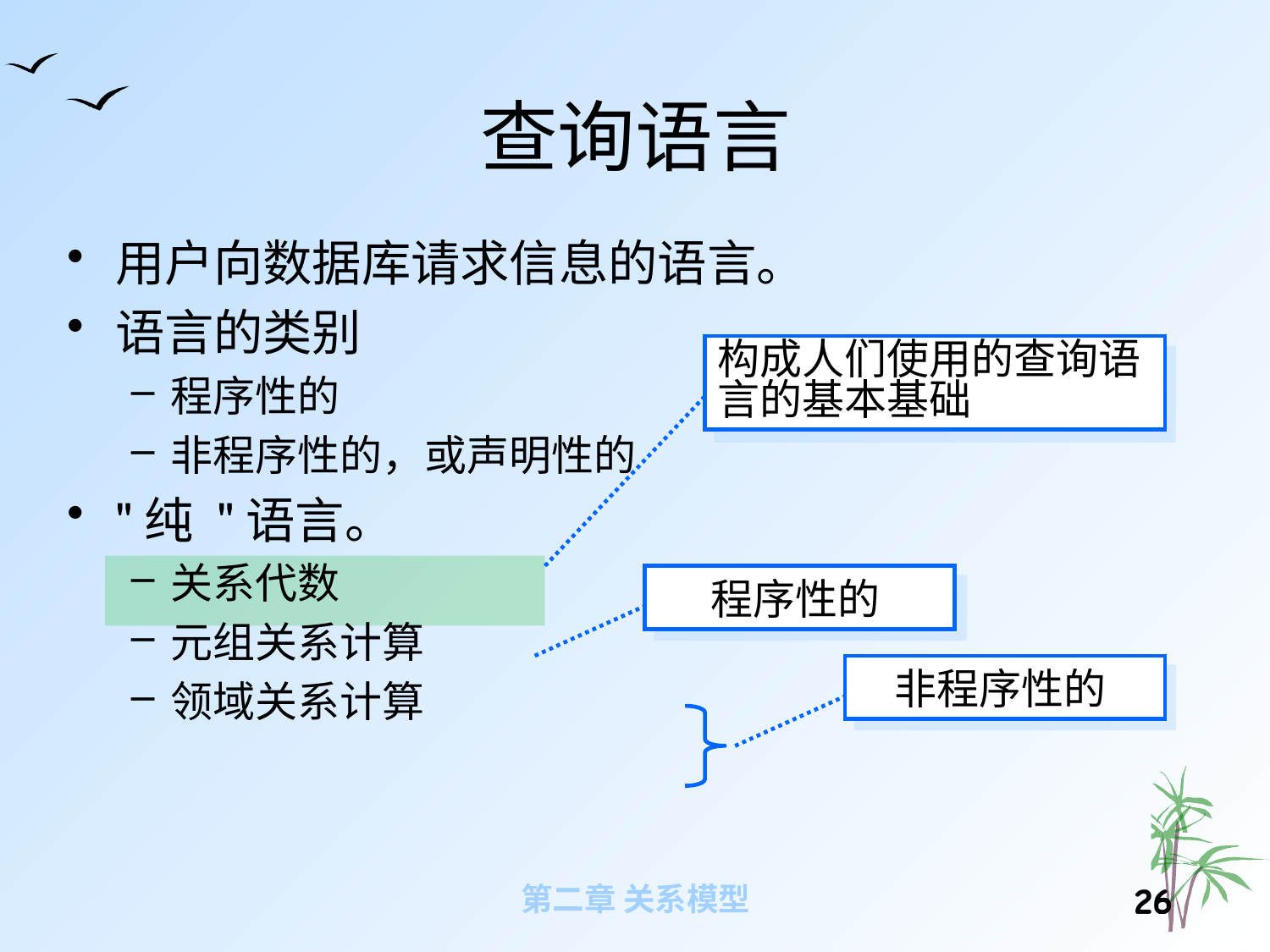

# 查询语言
用户向数据库请求信息的语言。
语言的类别
程序性的
非程序性的，或声明性的
"纯 "语言。
关系代数
元组关系计算
领域关系计算
构成人们使用的查询语言的基本基础

程序性的

非程序性的

第二章 关系模型
26